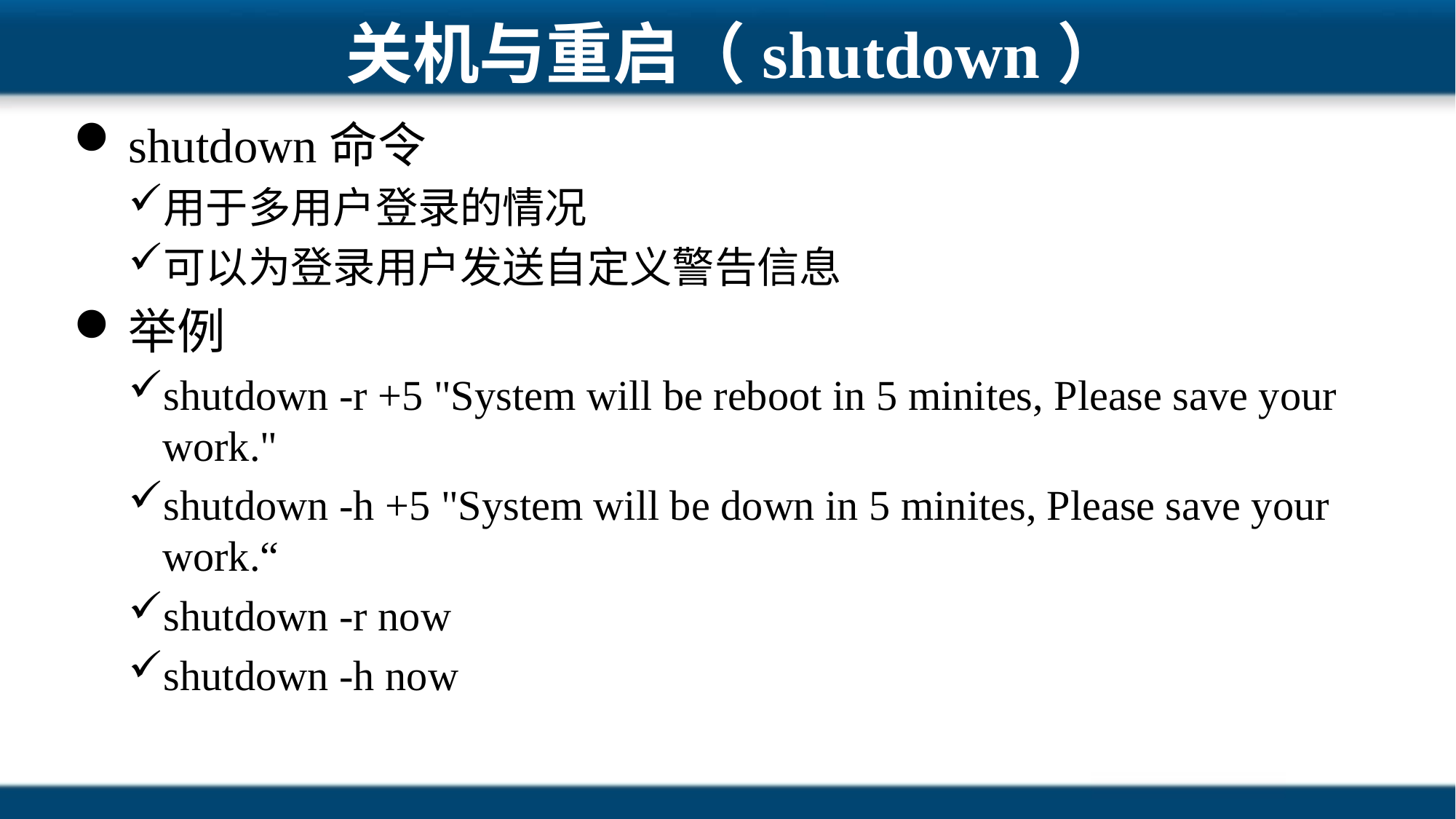

# 关机与重启（shutdown）
shutdown命令
用于多用户登录的情况
可以为登录用户发送自定义警告信息
举例
shutdown -r +5 "System will be reboot in 5 minites, Please save your work."
shutdown -h +5 "System will be down in 5 minites, Please save your work.“
shutdown -r now
shutdown -h now